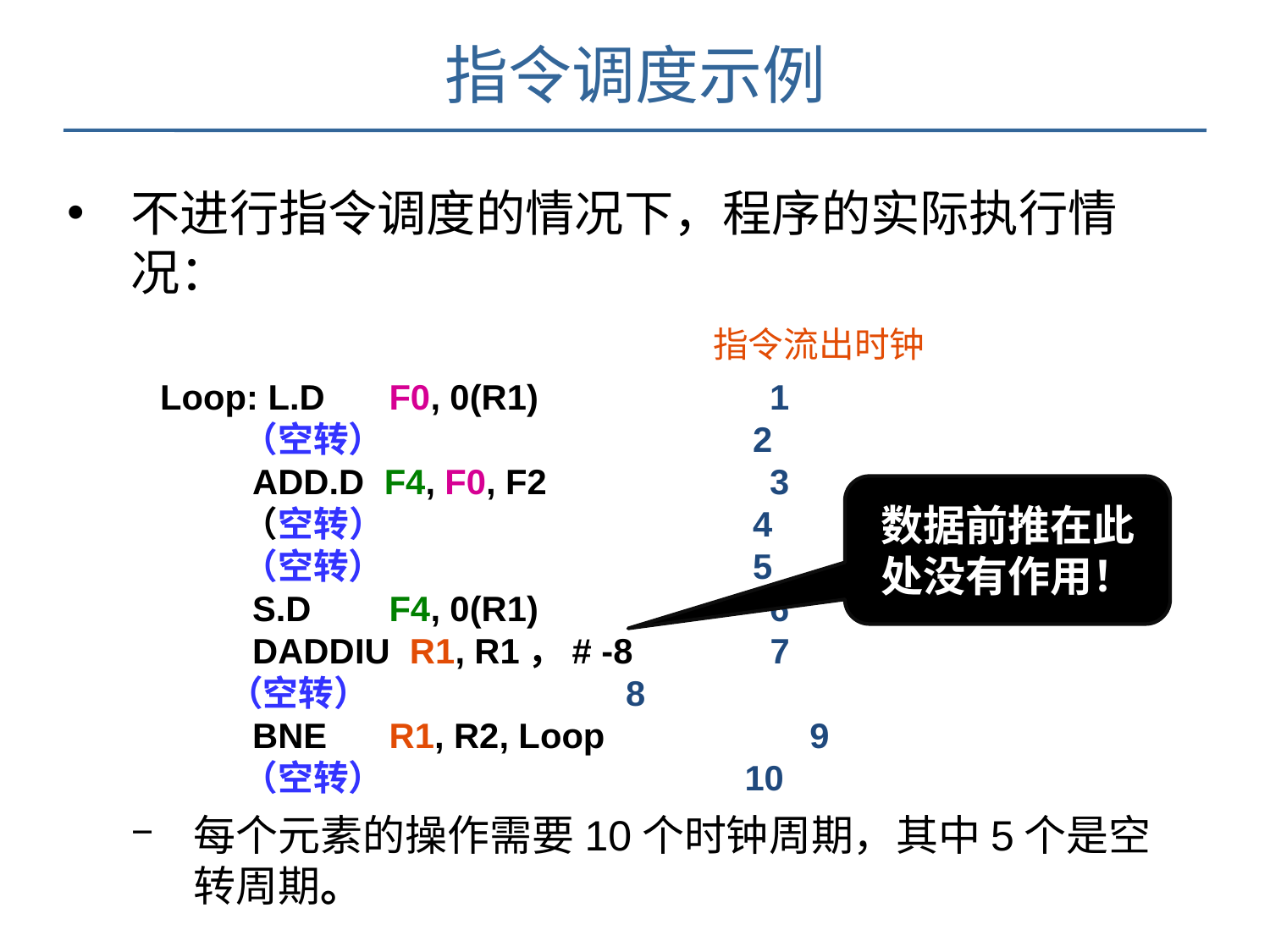

指令调度示例
不进行指令调度的情况下，程序的实际执行情况：
				                   指令流出时钟
   Loop: L.D	  F0, 0(R1) 	               1
	（空转）		               2
	 ADD.D  F4, F0, F2 	               3
	（空转）		               4
	（空转）		               5
	 S.D	  F4, 0(R1) 	               6
	 DADDIU  R1, R1，# -8 	  7
           （空转）		               8
	 BNE	  R1, R2, Loop                     9
	（空转）		              10
每个元素的操作需要10个时钟周期，其中5个是空转周期。
数据前推在此处没有作用！